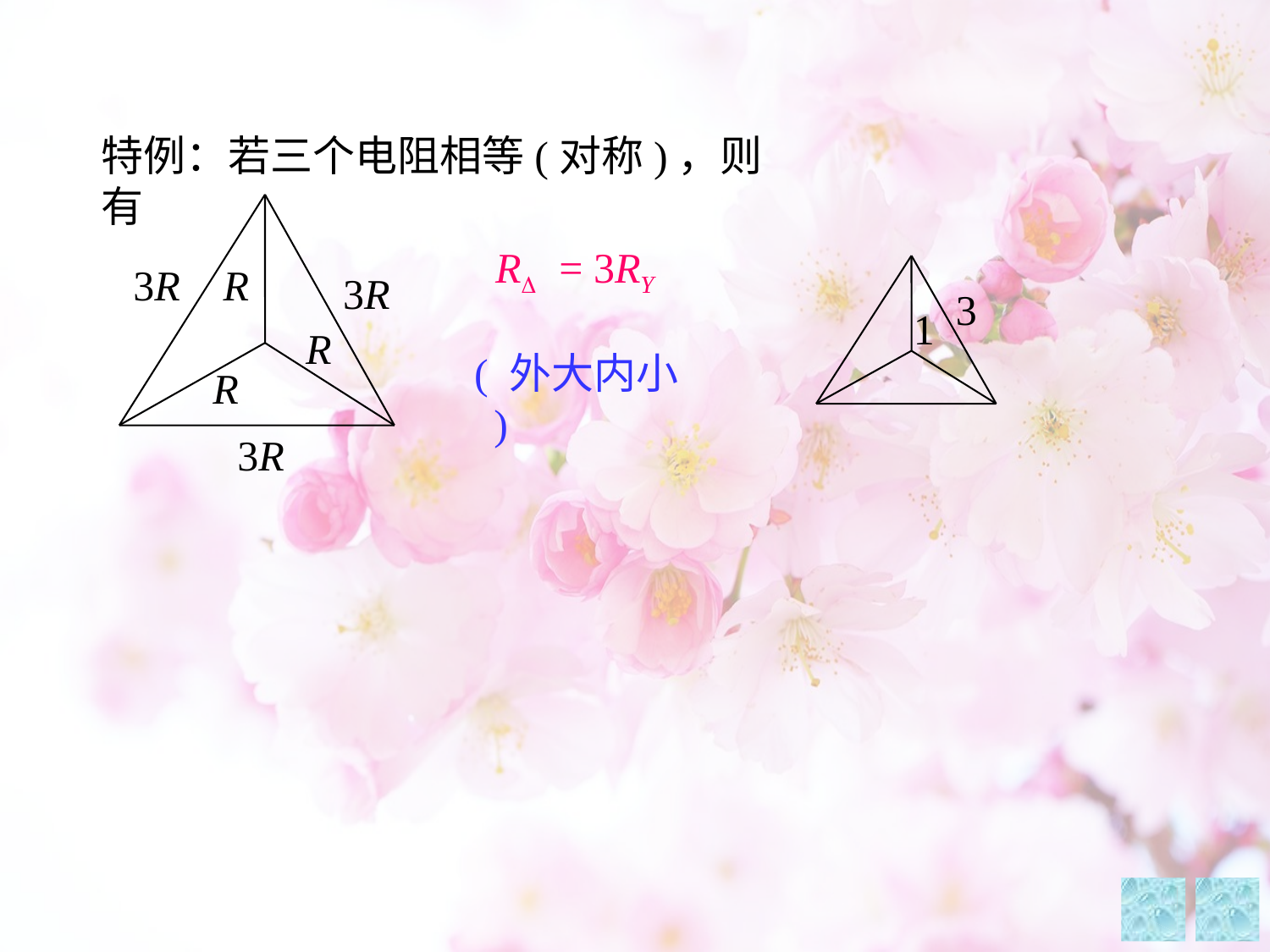

特例：若三个电阻相等(对称)，则有

3R
R
3R
R

R
3R

  RΔ  = 3RY

3
1

( 外大内小 )